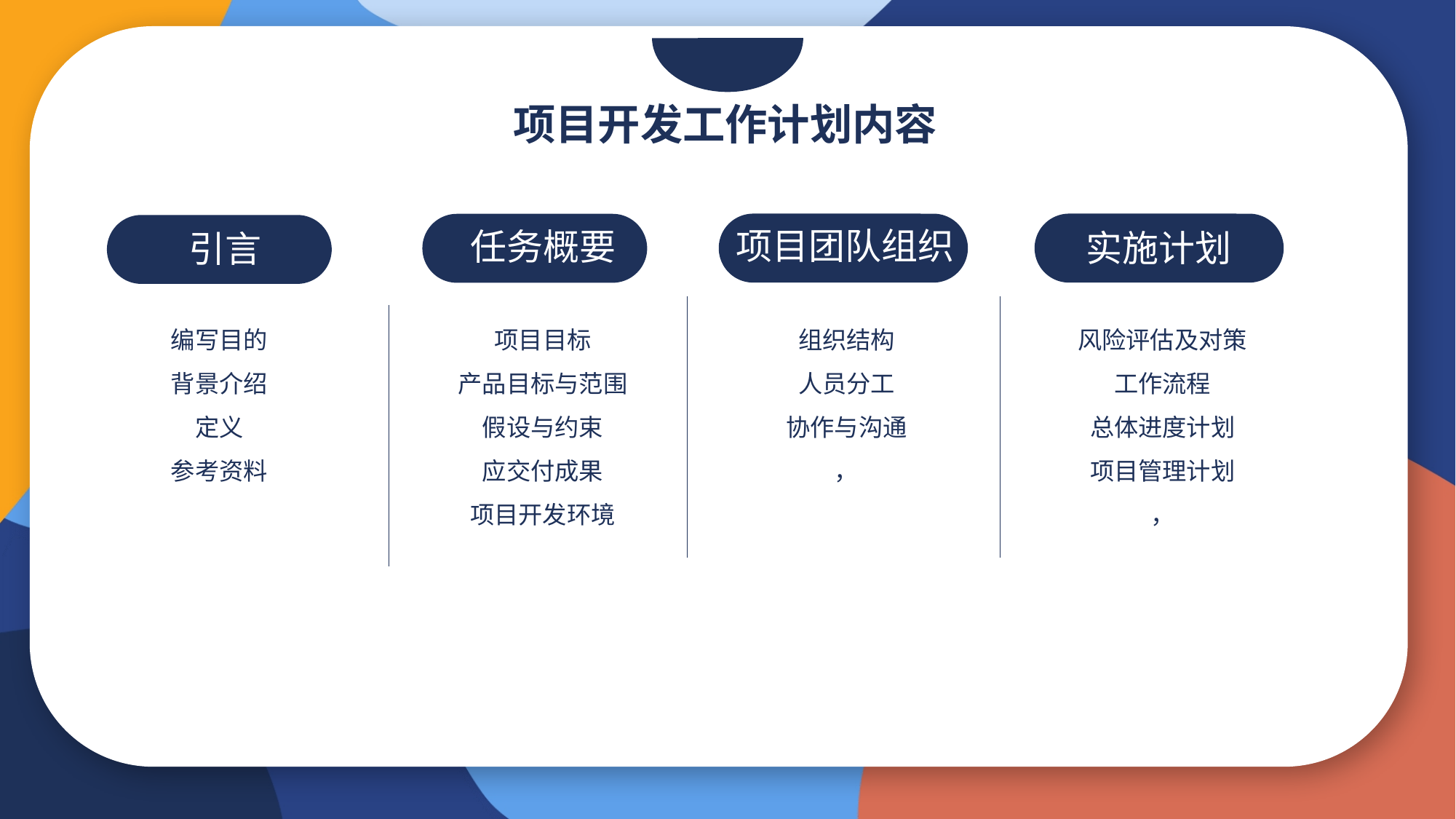

项目开发工作计划内容

项目团队组织
任务概要
实施计划
  引言
编写目的
背景介绍
定义
参考资料

项目目标
产品目标与范围
假设与约束
应交付成果
项目开发环境
组织结构
人员分工
协作与沟通
，
风险评估及对策
工作流程
总体进度计划
项目管理计划
，